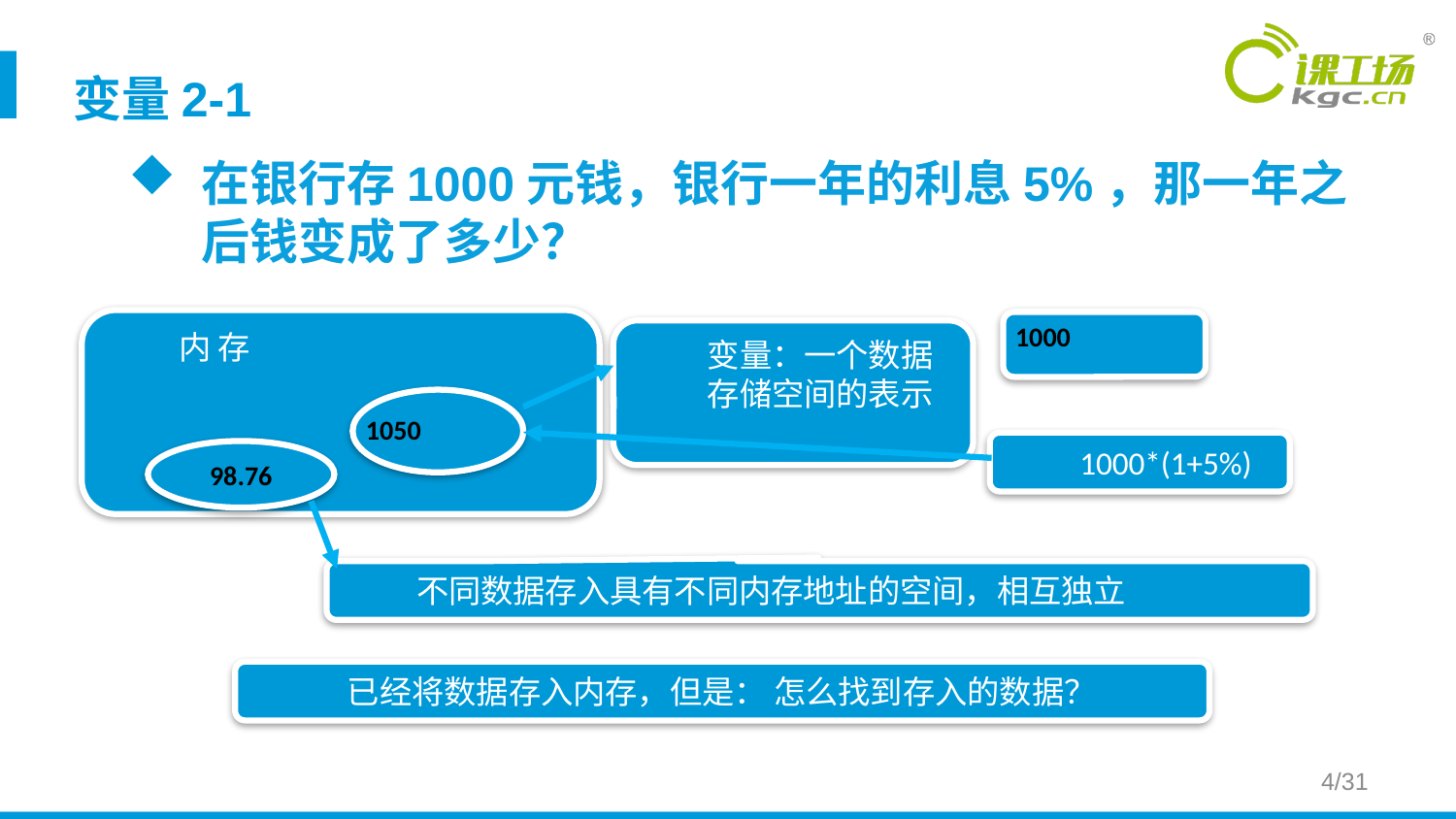

变量2-1
在银行存1000元钱，银行一年的利息5%，那一年之后钱变成了多少？
内 存

1000
变量：一个数据
存储空间的表示

1050

1000*(1+5%)
98.76
不同数据存入具有不同内存地址的空间，相互独立
已经将数据存入内存，但是： 怎么找到存入的数据？
4/31